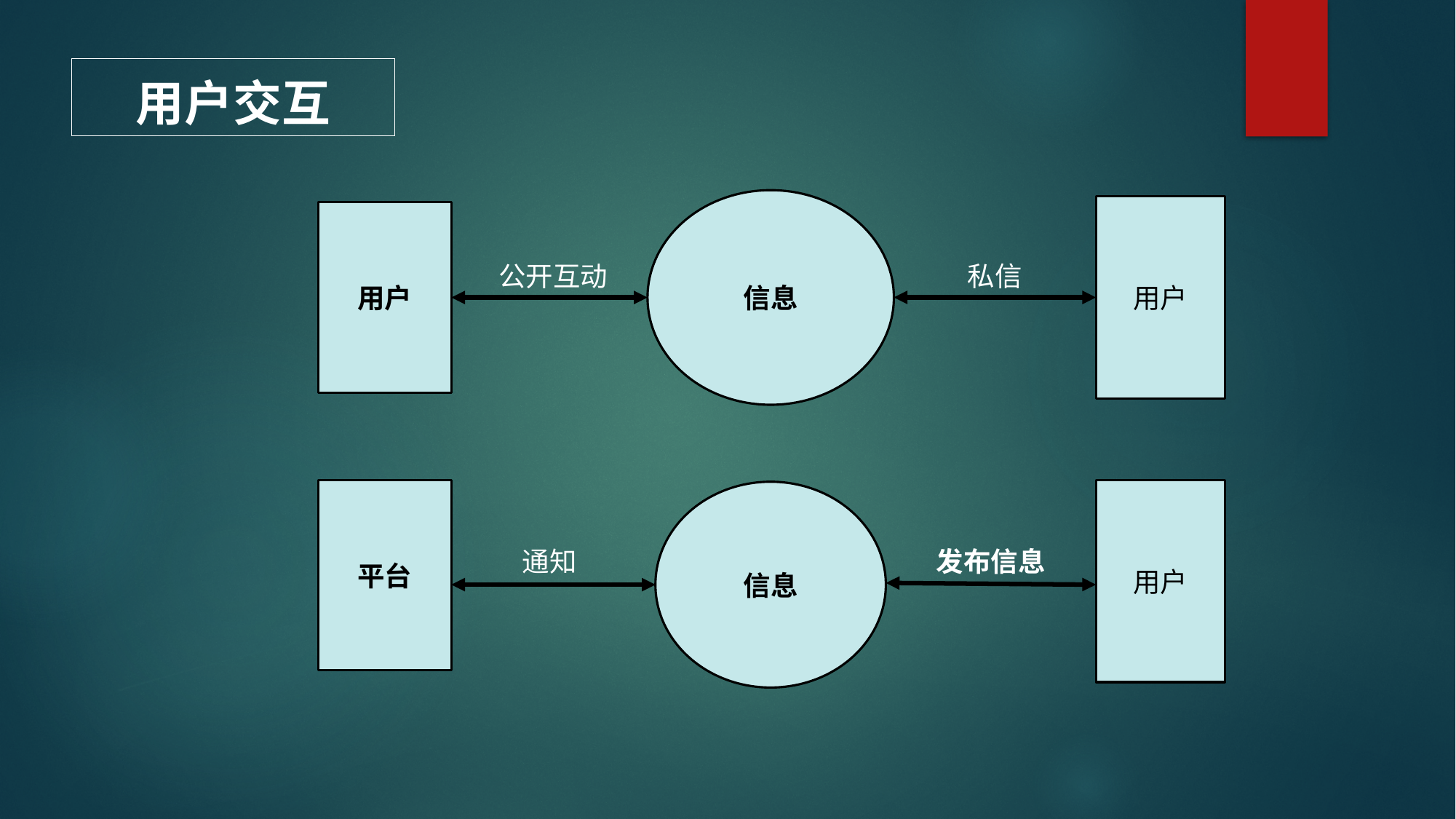

# 用户交互
信息
用户
用户
公开互动
私信
平台
用户
信息
通知
发布信息